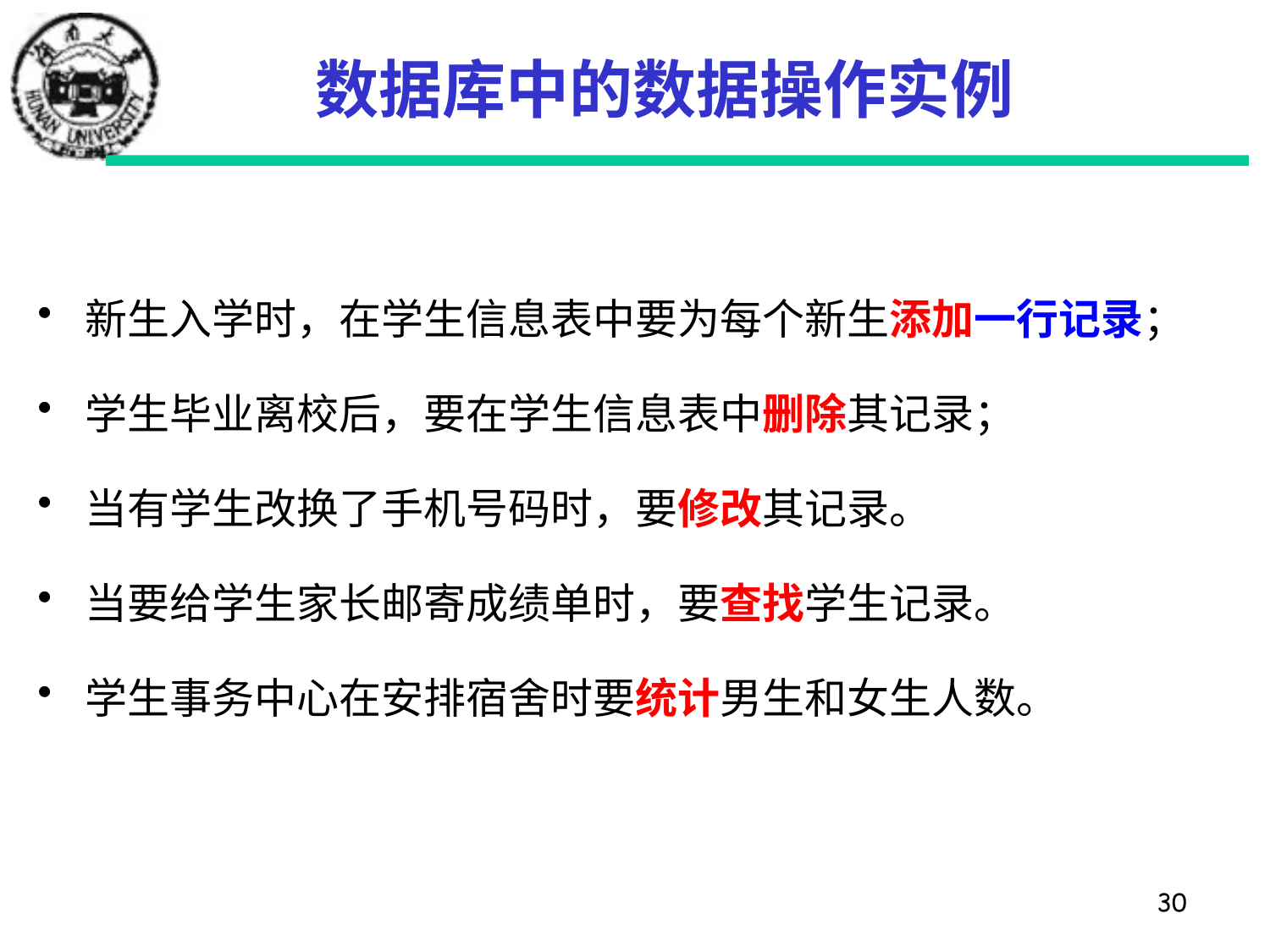

# 数据库中的数据操作实例
新生入学时，在学生信息表中要为每个新生添加一行记录；
学生毕业离校后，要在学生信息表中删除其记录；
当有学生改换了手机号码时，要修改其记录。
当要给学生家长邮寄成绩单时，要查找学生记录。
学生事务中心在安排宿舍时要统计男生和女生人数。
30